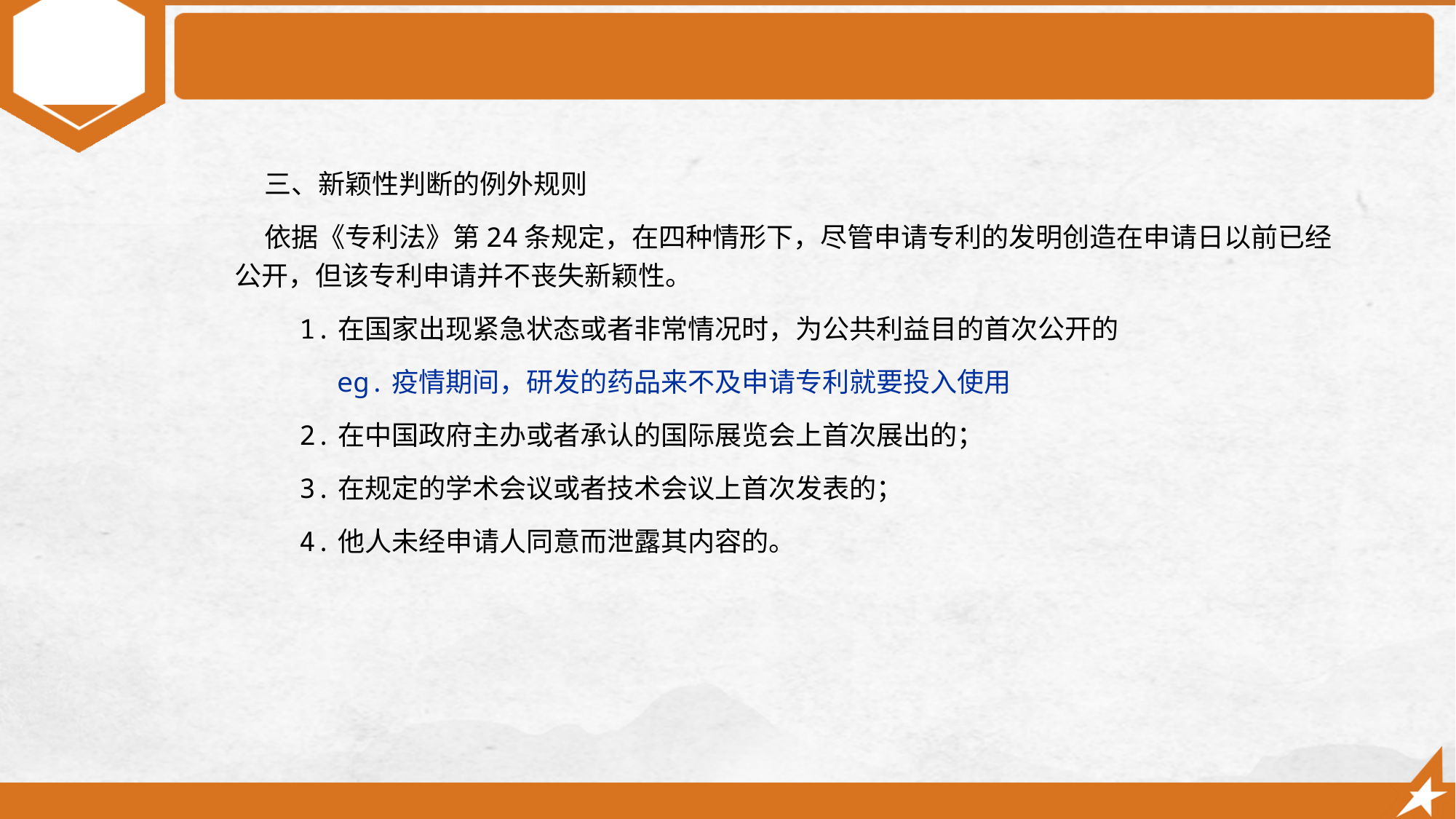

三、新颖性判断的例外规则
    依据《专利法》第24条规定，在四种情形下，尽管申请专利的发明创造在申请日以前已经公开，但该专利申请并不丧失新颖性。
    1.在国家出现紧急状态或者非常情况时，为公共利益目的首次公开的
	eg.疫情期间，研发的药品来不及申请专利就要投入使用
    2.在中国政府主办或者承认的国际展览会上首次展出的；
    3.在规定的学术会议或者技术会议上首次发表的；
    4.他人未经申请人同意而泄露其内容的。